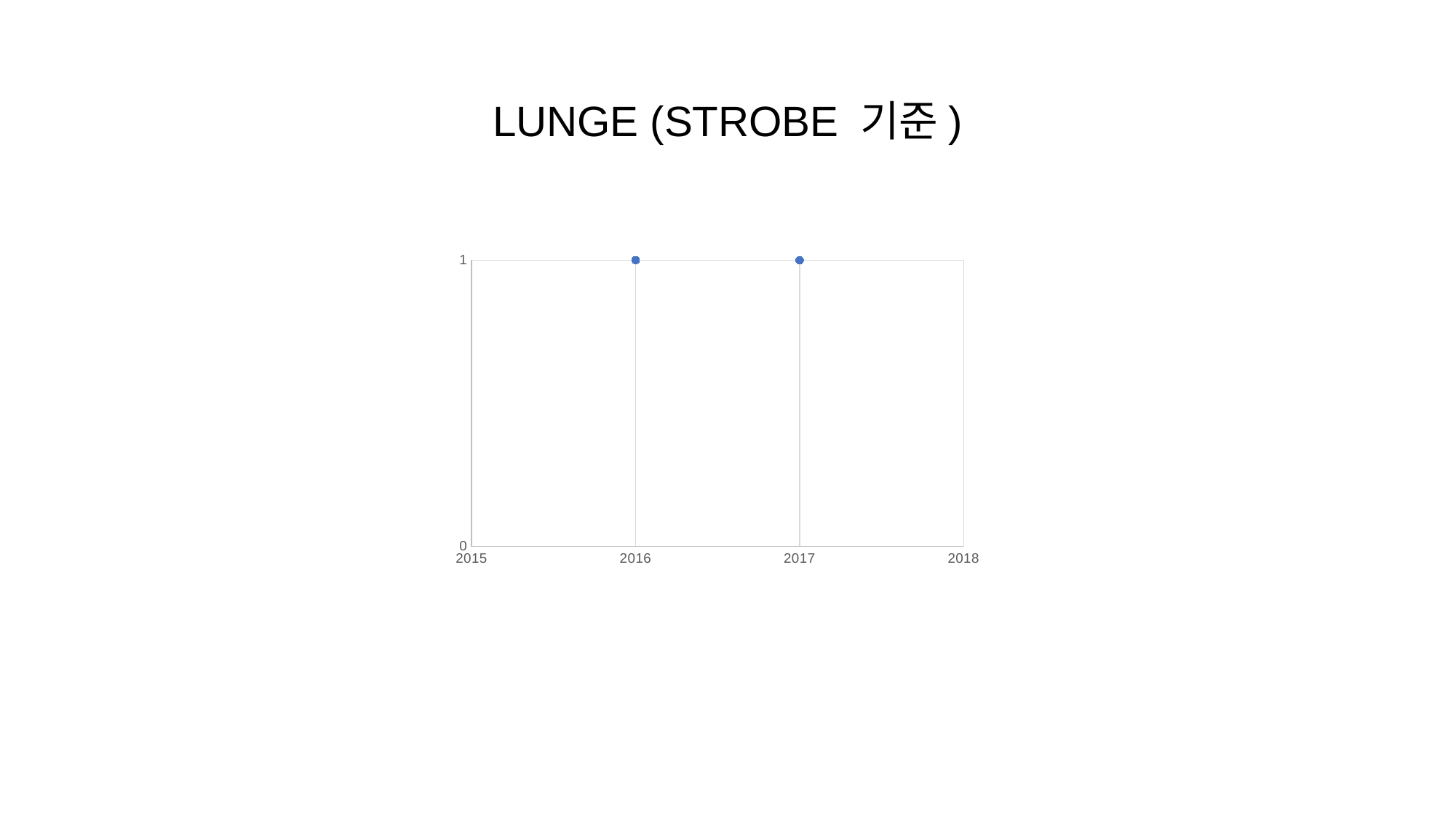

# LUNGE (STROBE 기준)

### Chart

| Category |  |
|---|---|